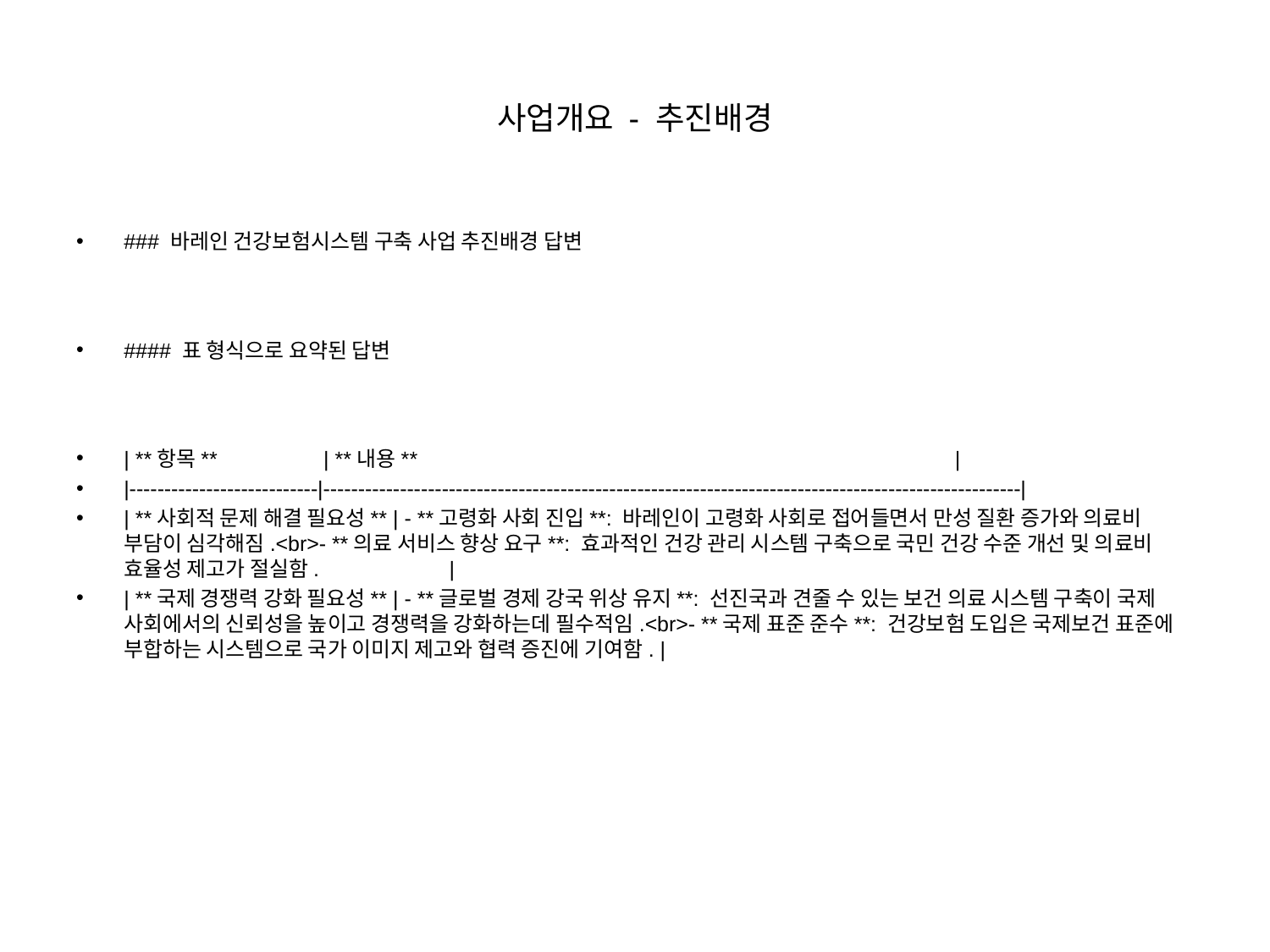

# 사업개요 - 추진배경
### 바레인 건강보험시스템 구축 사업 추진배경 답변

#### 표 형식으로 요약된 답변

| **항목**                  | **내용**                                                                                           |
|---------------------------|----------------------------------------------------------------------------------------------------|
| **사회적 문제 해결 필요성** | - **고령화 사회 진입**: 바레인이 고령화 사회로 접어들면서 만성 질환 증가와 의료비 부담이 심각해짐.<br>- **의료 서비스 향상 요구**: 효과적인 건강 관리 시스템 구축으로 국민 건강 수준 개선 및 의료비 효율성 제고가 절실함.                      |
| **국제 경쟁력 강화 필요성** | - **글로벌 경제 강국 위상 유지**: 선진국과 견줄 수 있는 보건 의료 시스템 구축이 국제 사회에서의 신뢰성을 높이고 경쟁력을 강화하는데 필수적임.<br>- **국제 표준 준수**: 건강보험 도입은 국제보건 표준에 부합하는 시스템으로 국가 이미지 제고와 협력 증진에 기여함. |